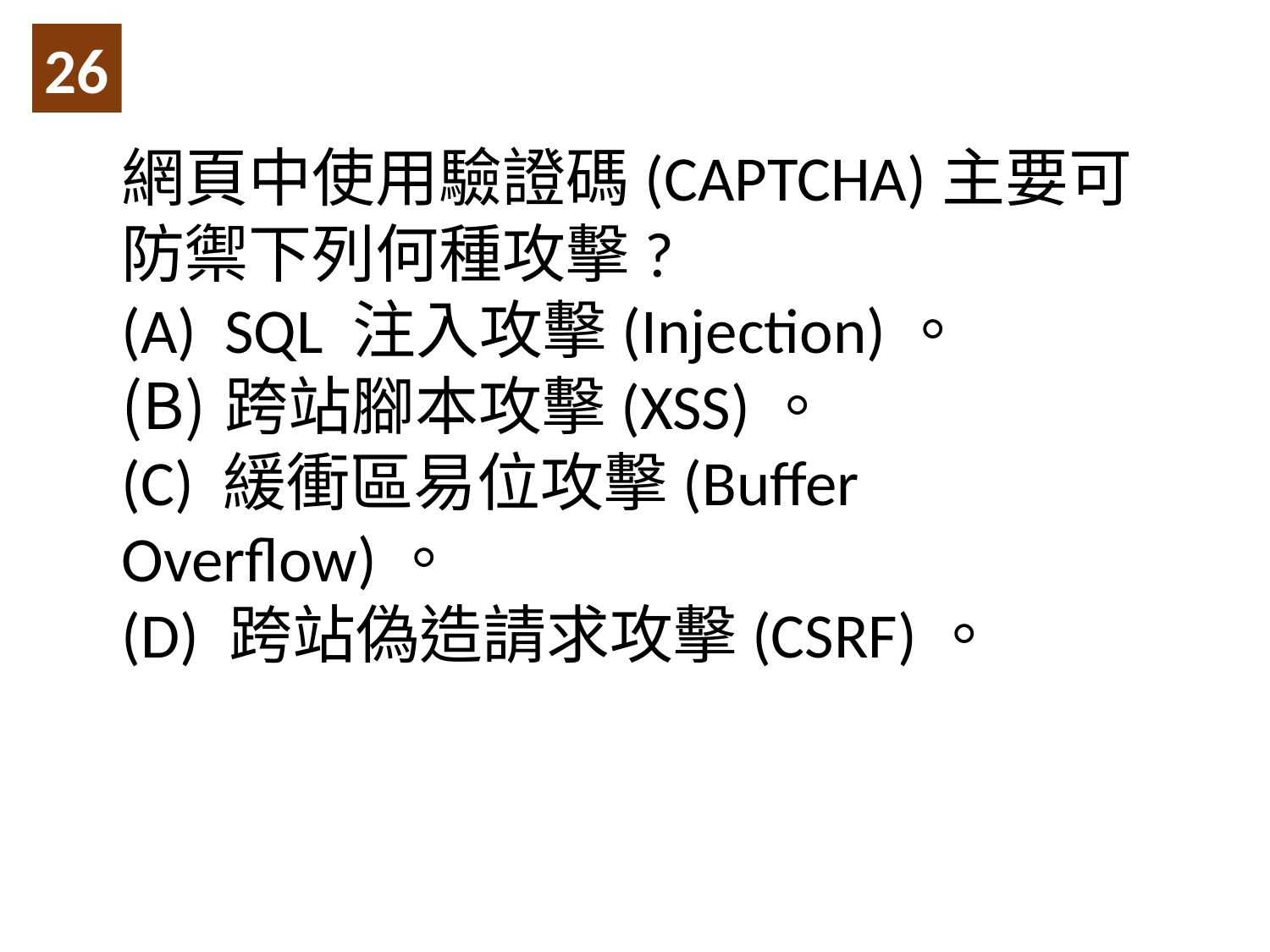

26
網頁中使用驗證碼(CAPTCHA)主要可防禦下列何種攻擊?
SQL 注入攻擊(Injection)。
跨站腳本攻擊(XSS)。
(C) 緩衝區易位攻擊(Buffer Overflow)。
(D) 跨站偽造請求攻擊(CSRF)。